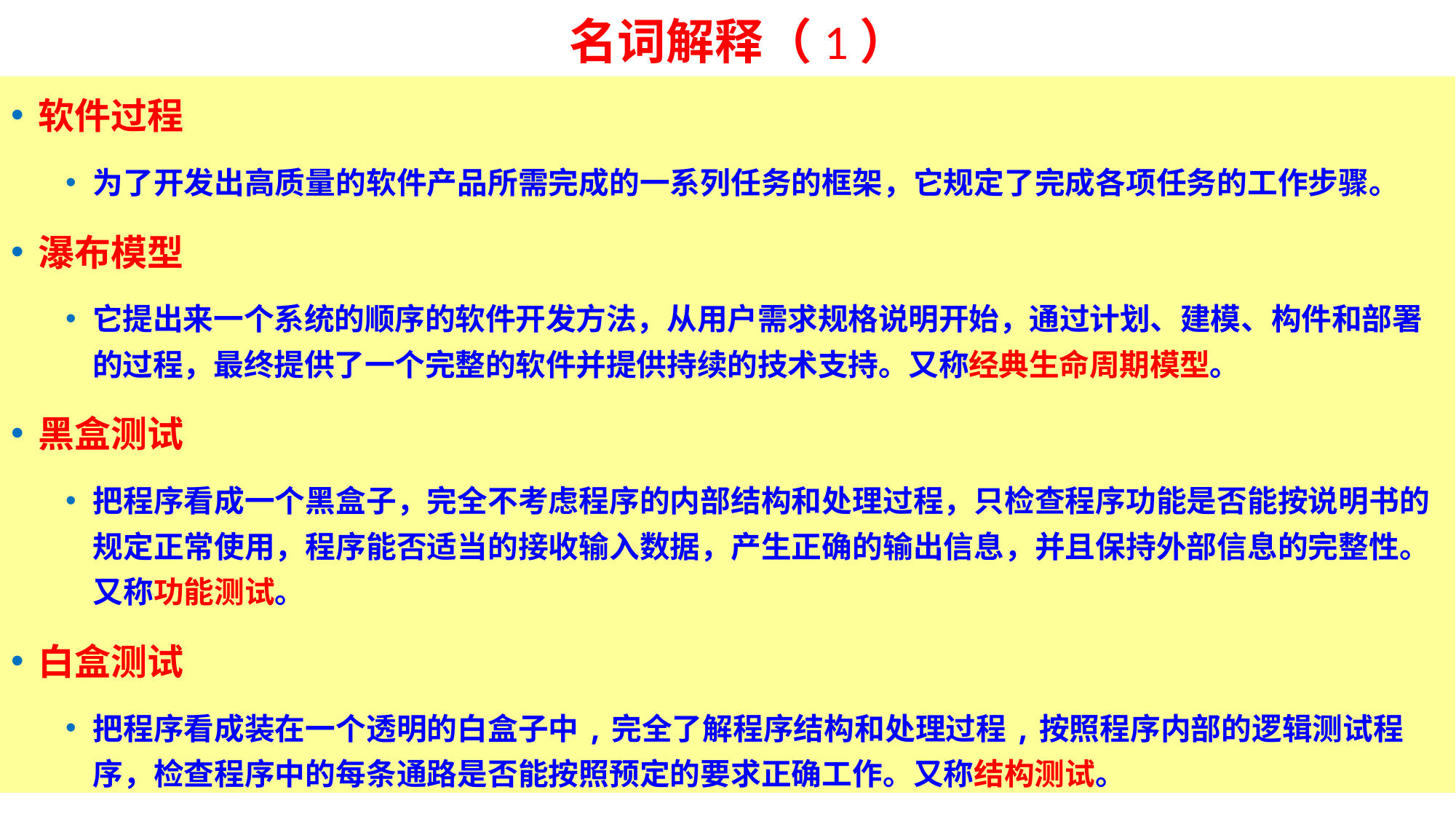

# 名词解释（1）
软件过程
为了开发出高质量的软件产品所需完成的一系列任务的框架，它规定了完成各项任务的工作步骤。
瀑布模型
它提出来一个系统的顺序的软件开发方法，从用户需求规格说明开始，通过计划、建模、构件和部署的过程，最终提供了一个完整的软件并提供持续的技术支持。又称经典生命周期模型。
黑盒测试
把程序看成一个黑盒子，完全不考虑程序的内部结构和处理过程，只检查程序功能是否能按说明书的规定正常使用，程序能否适当的接收输入数据，产生正确的输出信息，并且保持外部信息的完整性。又称功能测试。
白盒测试
把程序看成装在一个透明的白盒子中,完全了解程序结构和处理过程,按照程序内部的逻辑测试程序，检查程序中的每条通路是否能按照预定的要求正确工作。又称结构测试。